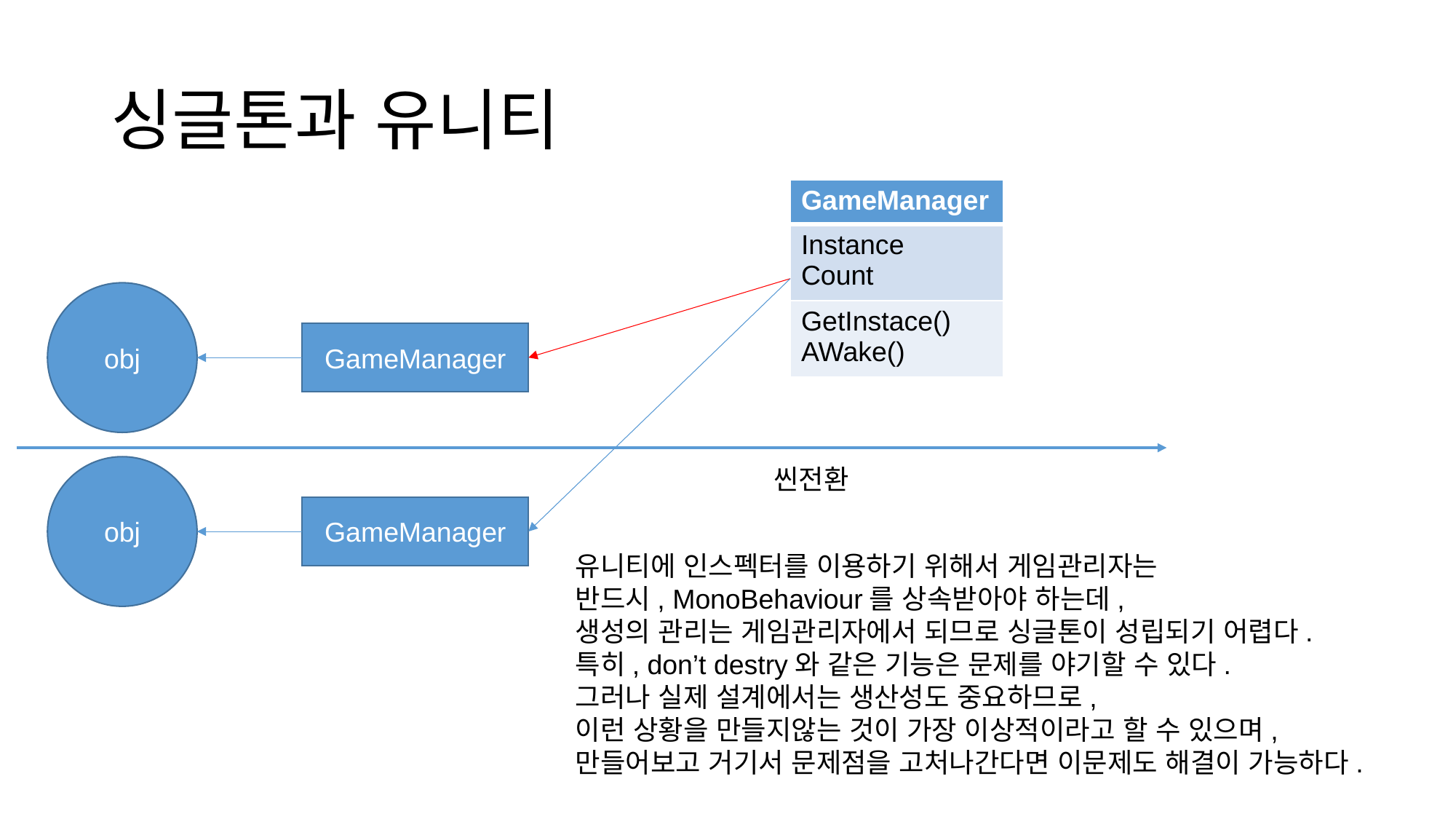

# 싱글톤과 유니티
| GameManager |
| --- |
| Instance Count |
| GetInstace() AWake() |
obj
GameManager
obj
씬전환
GameManager
유니티에 인스펙터를 이용하기 위해서 게임관리자는
반드시, MonoBehaviour를 상속받아야 하는데,
생성의 관리는 게임관리자에서 되므로 싱글톤이 성립되기 어렵다.
특히, don’t destry와 같은 기능은 문제를 야기할 수 있다.
그러나 실제 설계에서는 생산성도 중요하므로,
이런 상황을 만들지않는 것이 가장 이상적이라고 할 수 있으며,
만들어보고 거기서 문제점을 고처나간다면 이문제도 해결이 가능하다.